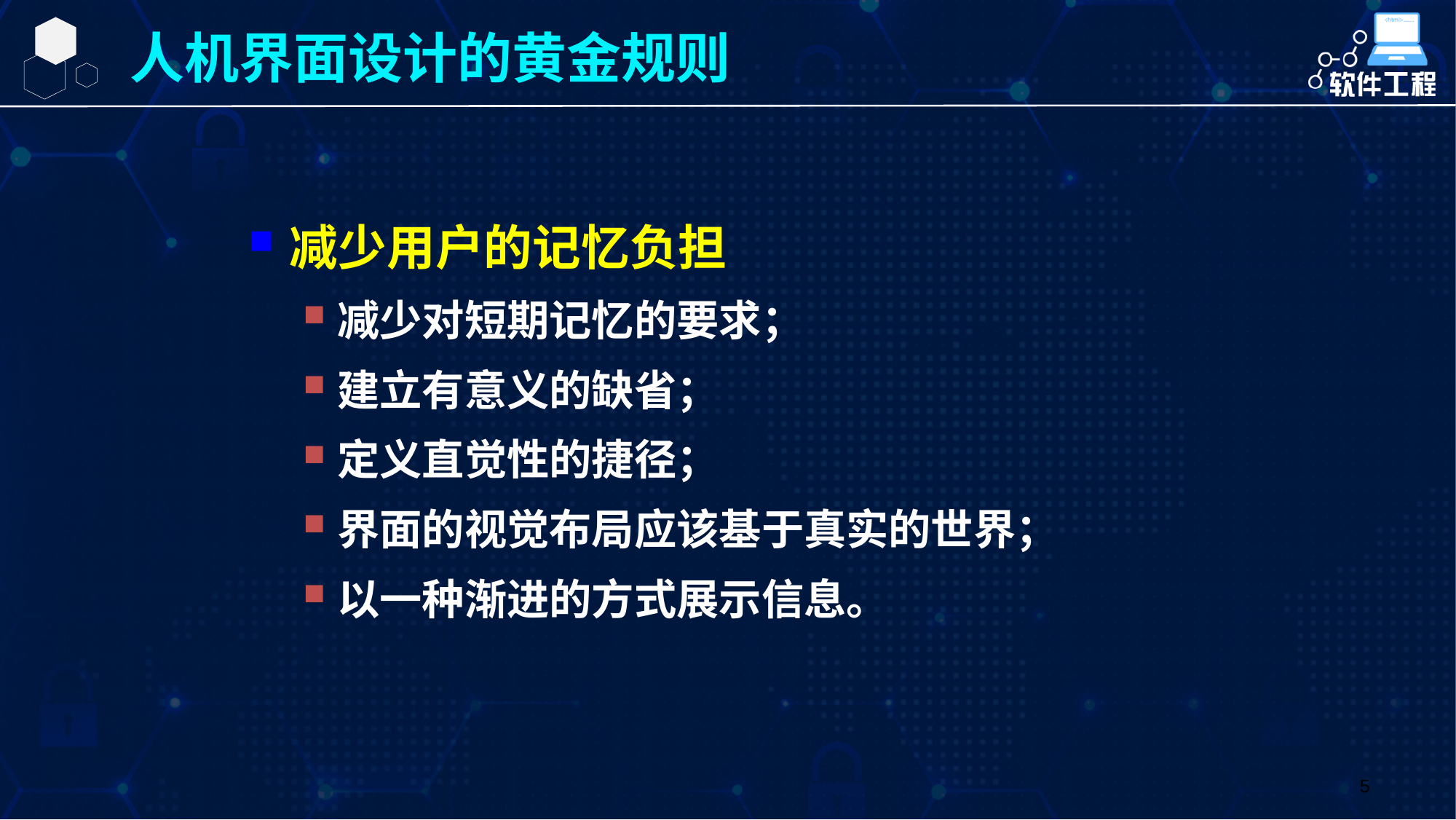

人机界面设计的黄金规则
减少用户的记忆负担
减少对短期记忆的要求；
建立有意义的缺省；
定义直觉性的捷径；
界面的视觉布局应该基于真实的世界；
以一种渐进的方式展示信息。
5